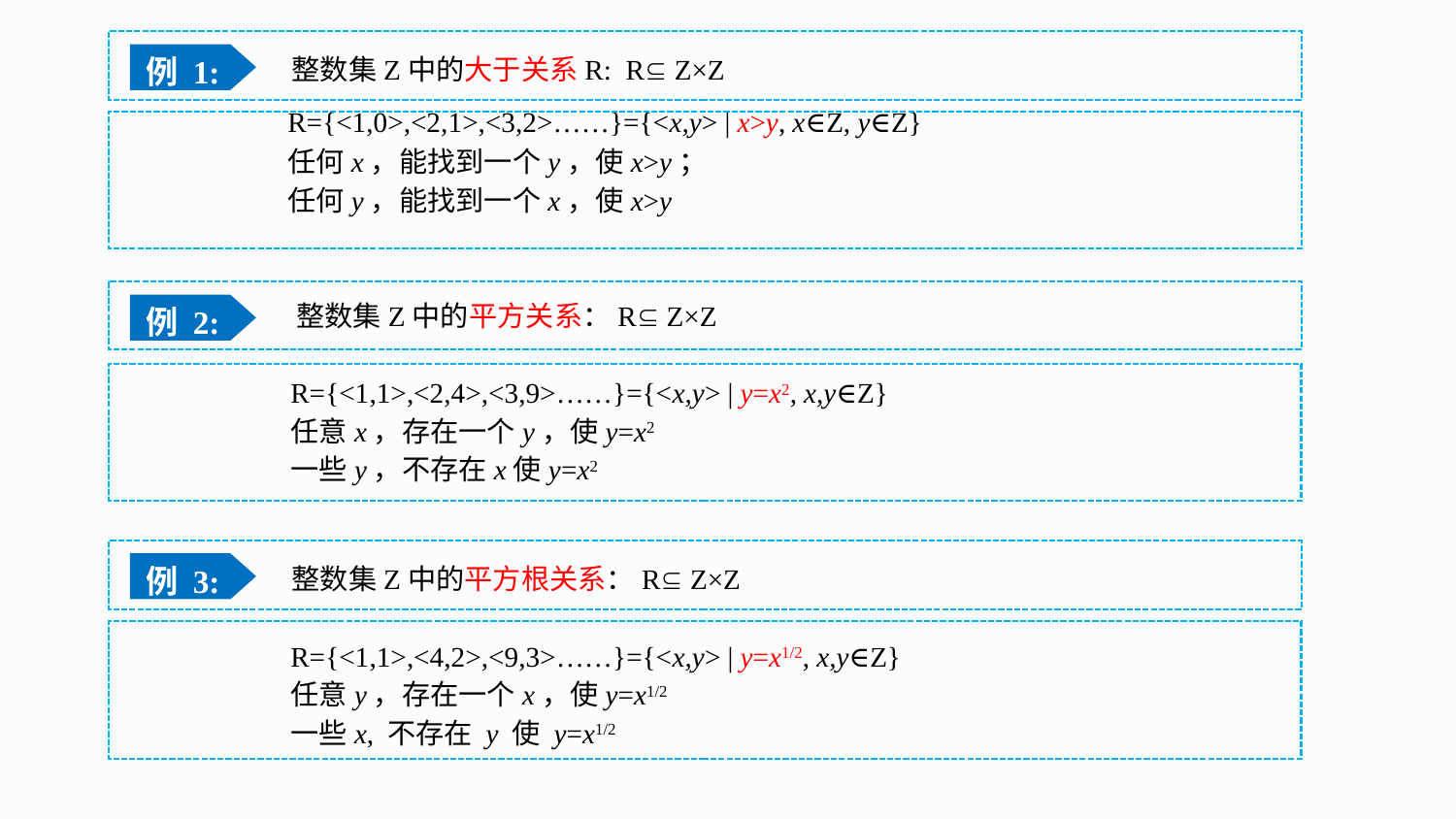

例 1:
整数集Z中的大于关系R:  R⊆ Z×Z

R={<1,0>,<2,1>,<3,2>……}={<x,y> | x>y, x∈Z, y∈Z}
任何x，能找到一个y，使x>y；
任何y，能找到一个x，使x>y

整数集Z中的平方关系：R⊆ Z×Z
例 2:
R={<1,1>,<2,4>,<3,9>……}={<x,y> | y=x2, x,y∈Z}
任意x，存在一个y，使y=x2
一些y，不存在x使y=x2

例 3:
整数集Z中的平方根关系：R⊆ Z×Z

R={<1,1>,<4,2>,<9,3>……}={<x,y> | y=x1/2, x,y∈Z}
任意y，存在一个x，使y=x1/2
一些x, 不存在 y 使 y=x1/2